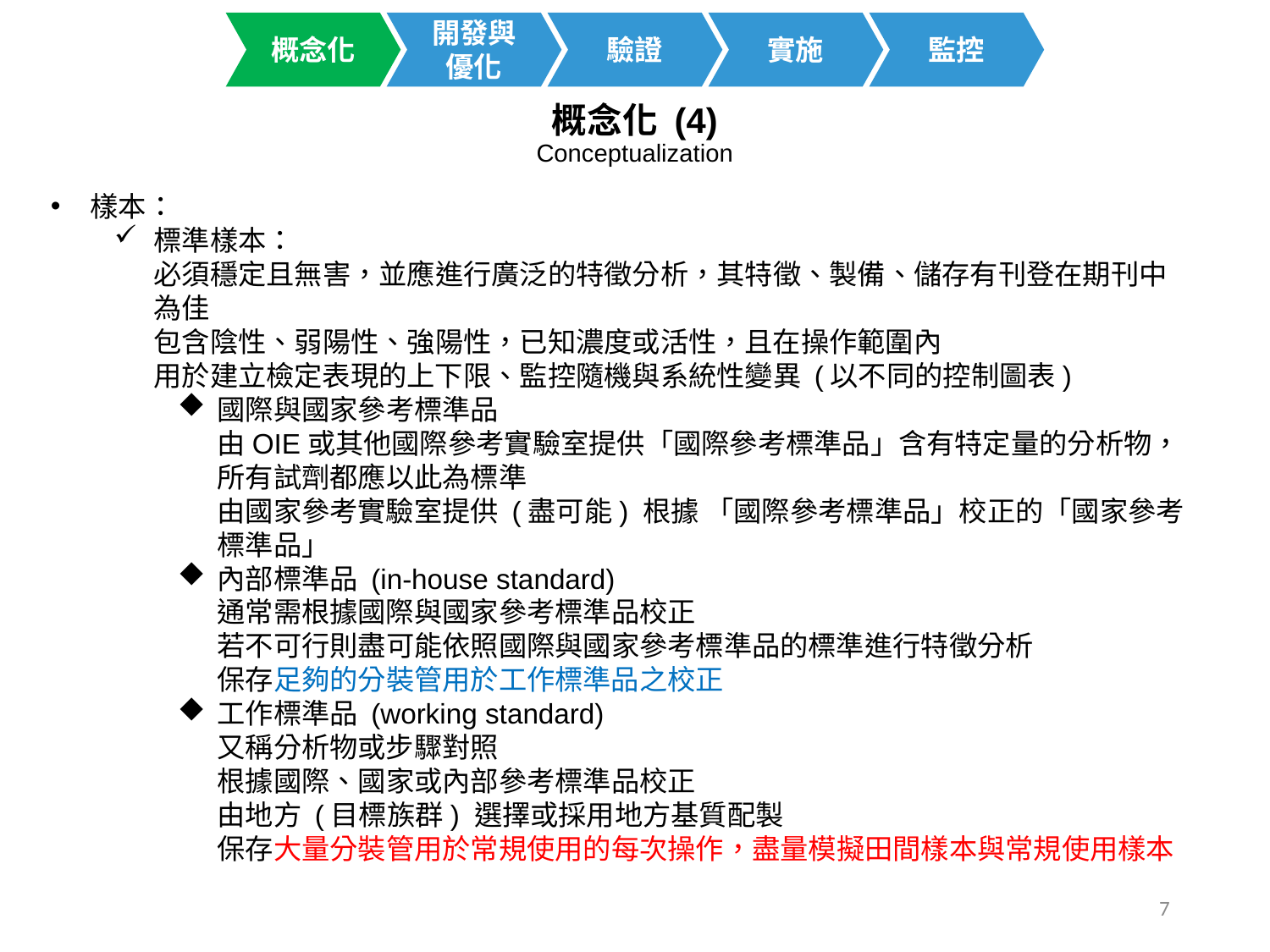

開發與
優化

概念化
驗證
實施
監控
概念化 (4)
Conceptualization
樣本：
標準樣本：
必須穩定且無害，並應進行廣泛的特徵分析，其特徵、製備、儲存有刊登在期刊中為佳
包含陰性、弱陽性、強陽性，已知濃度或活性，且在操作範圍內
用於建立檢定表現的上下限、監控隨機與系統性變異 (以不同的控制圖表)
國際與國家參考標準品
由OIE或其他國際參考實驗室提供「國際參考標準品」含有特定量的分析物，所有試劑都應以此為標準
由國家參考實驗室提供 (盡可能) 根據 「國際參考標準品」校正的「國家參考標準品」
內部標準品 (in-house standard)
通常需根據國際與國家參考標準品校正
若不可行則盡可能依照國際與國家參考標準品的標準進行特徵分析
保存足夠的分裝管用於工作標準品之校正
工作標準品 (working standard)
又稱分析物或步驟對照
根據國際、國家或內部參考標準品校正
由地方 (目標族群) 選擇或採用地方基質配製
保存大量分裝管用於常規使用的每次操作，盡量模擬田間樣本與常規使用樣本

7